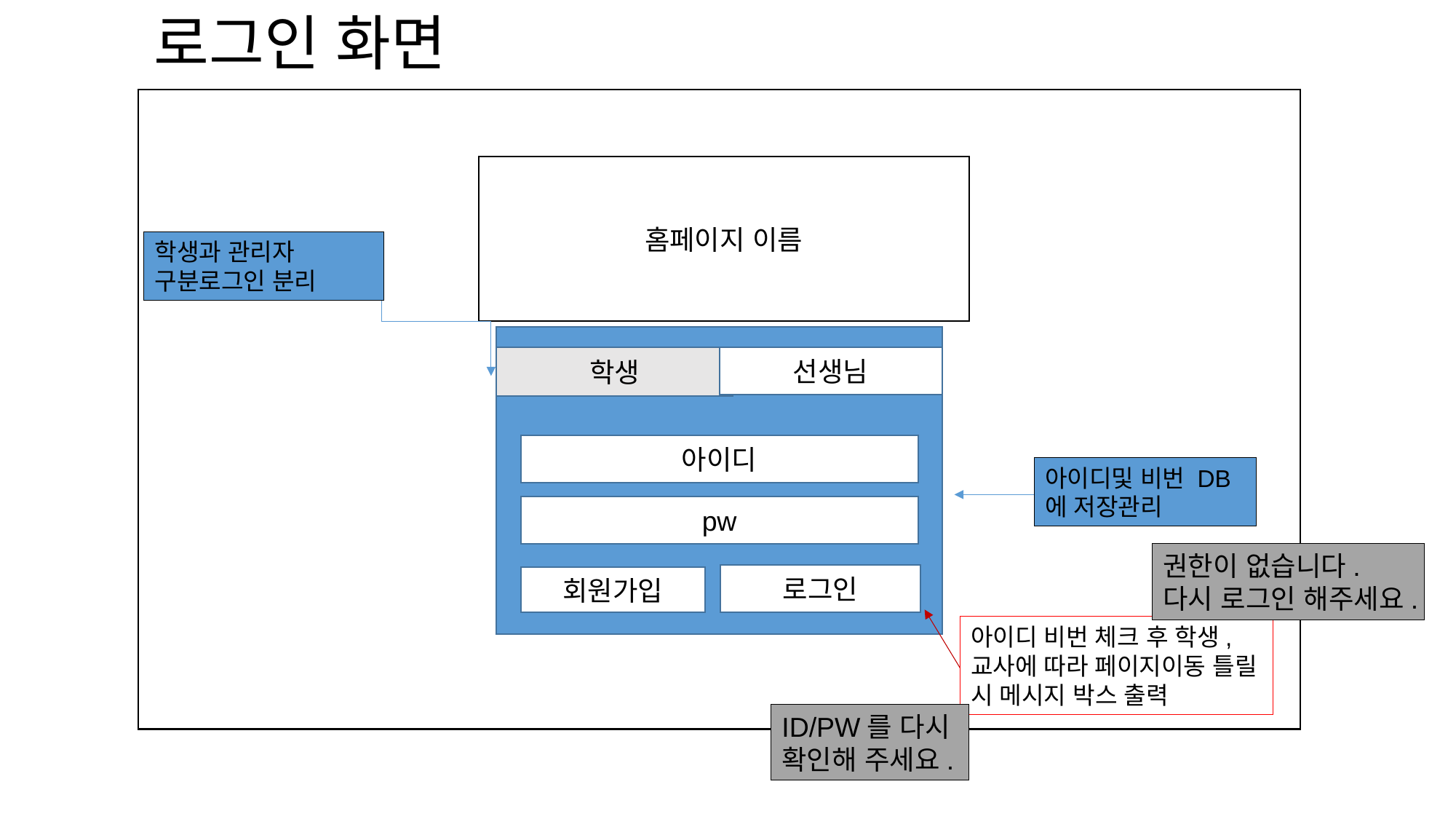

# 로그인 화면

홈페이지 이름
학생과 관리자 구분로그인 분리

선생님
학생
아이디
아이디및 비번 DB에 저장관리
pw
권한이 없습니다. 다시 로그인 해주세요.
로그인
회원가입
아이디 비번 체크 후 학생, 교사에 따라 페이지이동 틀릴 시 메시지 박스 출력
ID/PW를 다시 확인해 주세요.